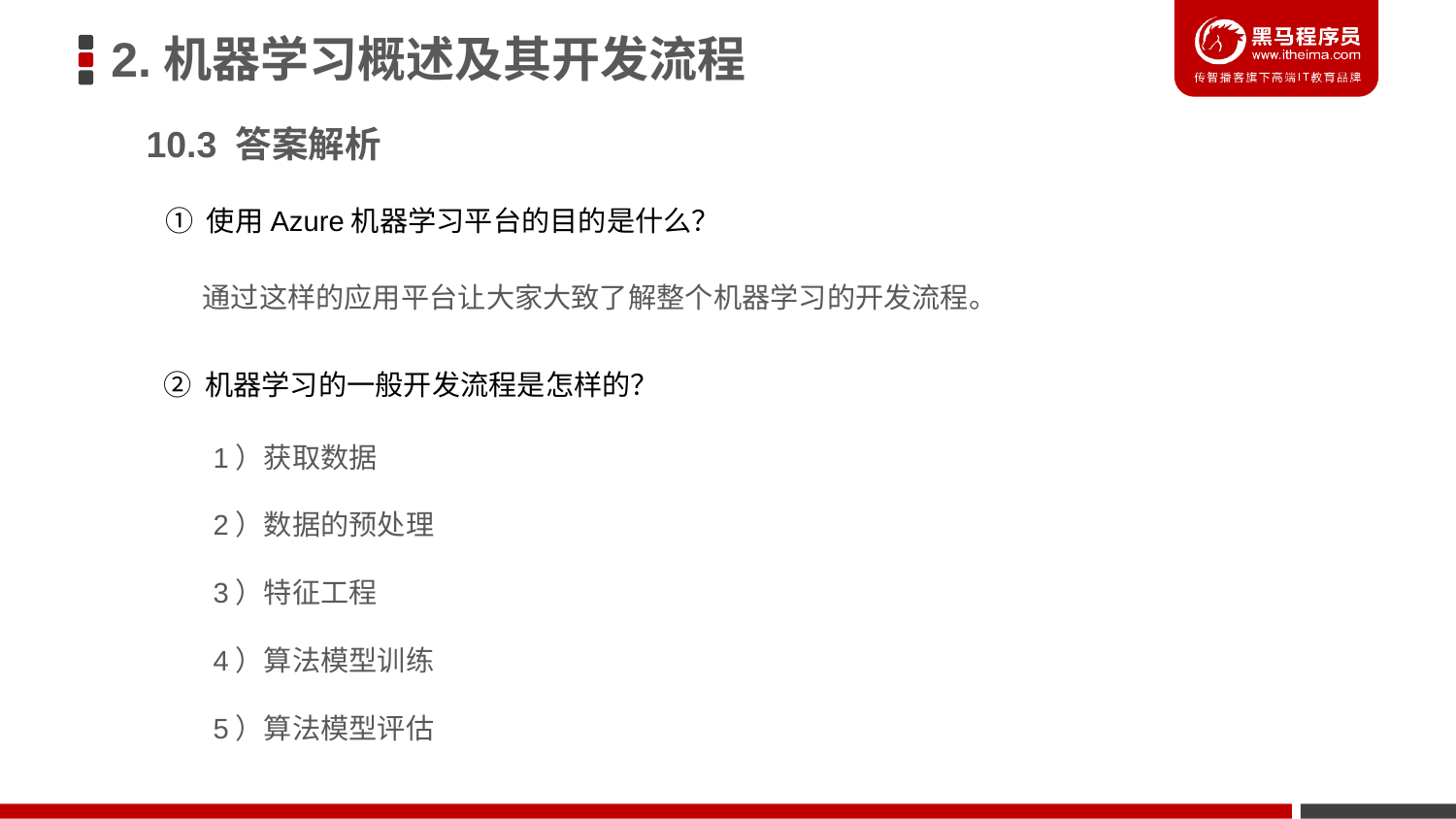

2.机器学习概述及其开发流程
10.3 答案解析
① 使用Azure机器学习平台的目的是什么？
通过这样的应用平台让大家大致了解整个机器学习的开发流程。
② 机器学习的一般开发流程是怎样的？
1）获取数据

2）数据的预处理

3）特征工程

4）算法模型训练

5）算法模型评估